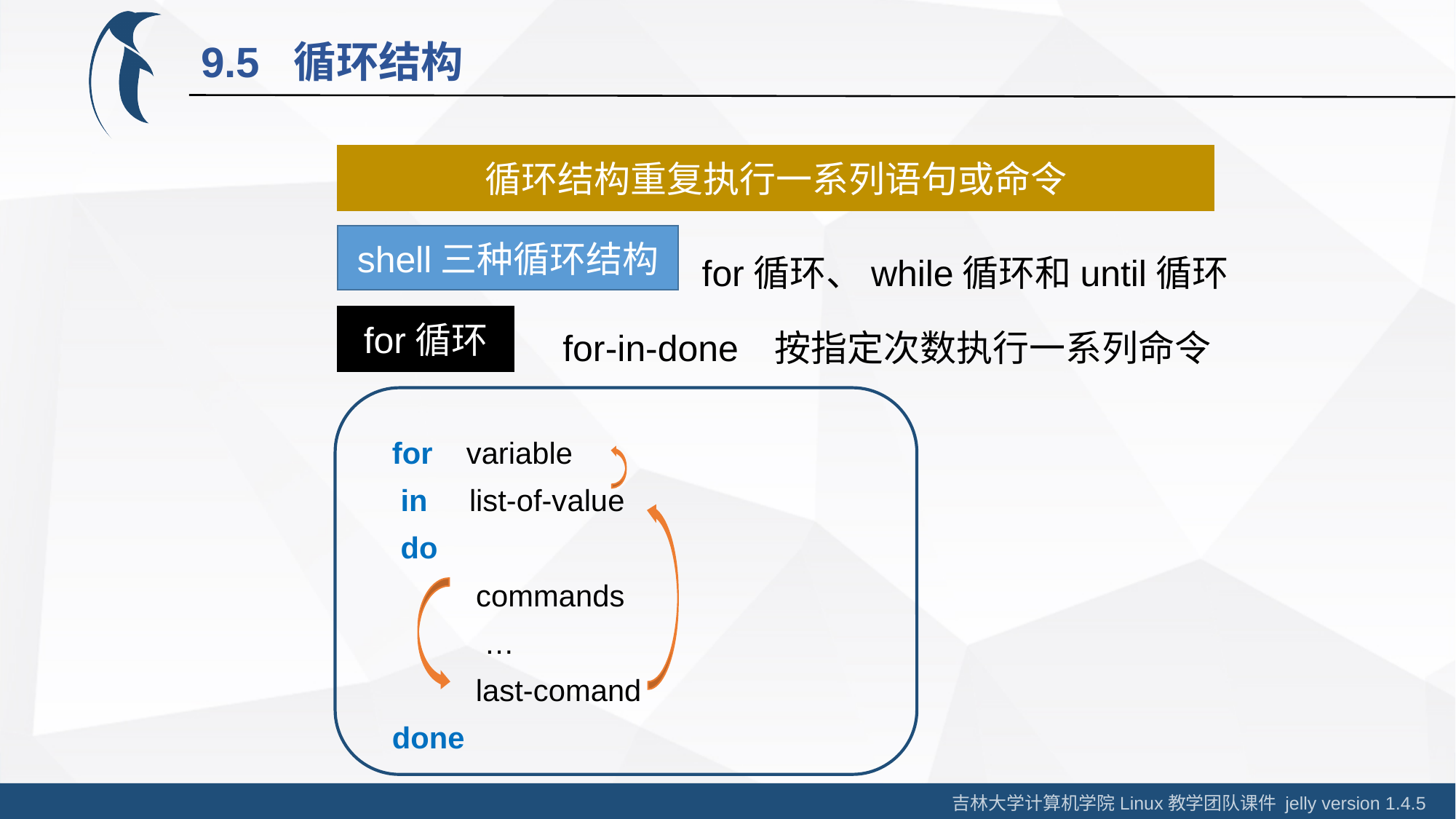

9.5  循环结构
循环结构重复执行一系列语句或命令
for循环、while循环和until循环
shell三种循环结构
按指定次数执行一系列命令
for-in-done
for循环

       for    variable
        in     list-of-value
        do
                 commands
                  …
                 last-comand
       done